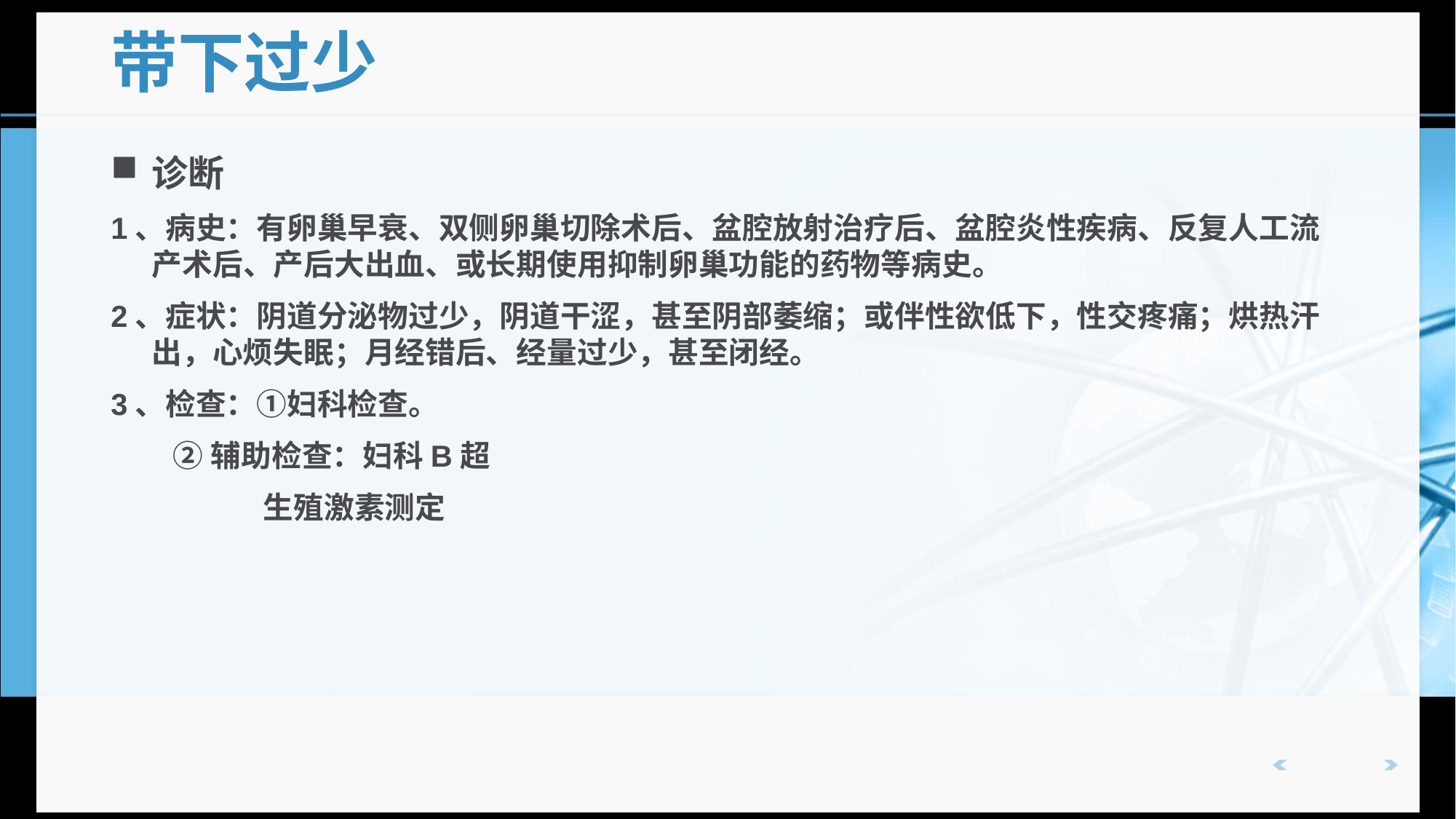

# 带下过少
诊断
1、病史：有卵巢早衰、双侧卵巢切除术后、盆腔放射治疗后、盆腔炎性疾病、反复人工流产术后、产后大出血、或长期使用抑制卵巢功能的药物等病史。
2、症状：阴道分泌物过少，阴道干涩，甚至阴部萎缩；或伴性欲低下，性交疼痛；烘热汗出，心烦失眠；月经错后、经量过少，甚至闭经。
3、检查：①妇科检查。
         ②辅助检查：妇科B超
                     生殖激素测定